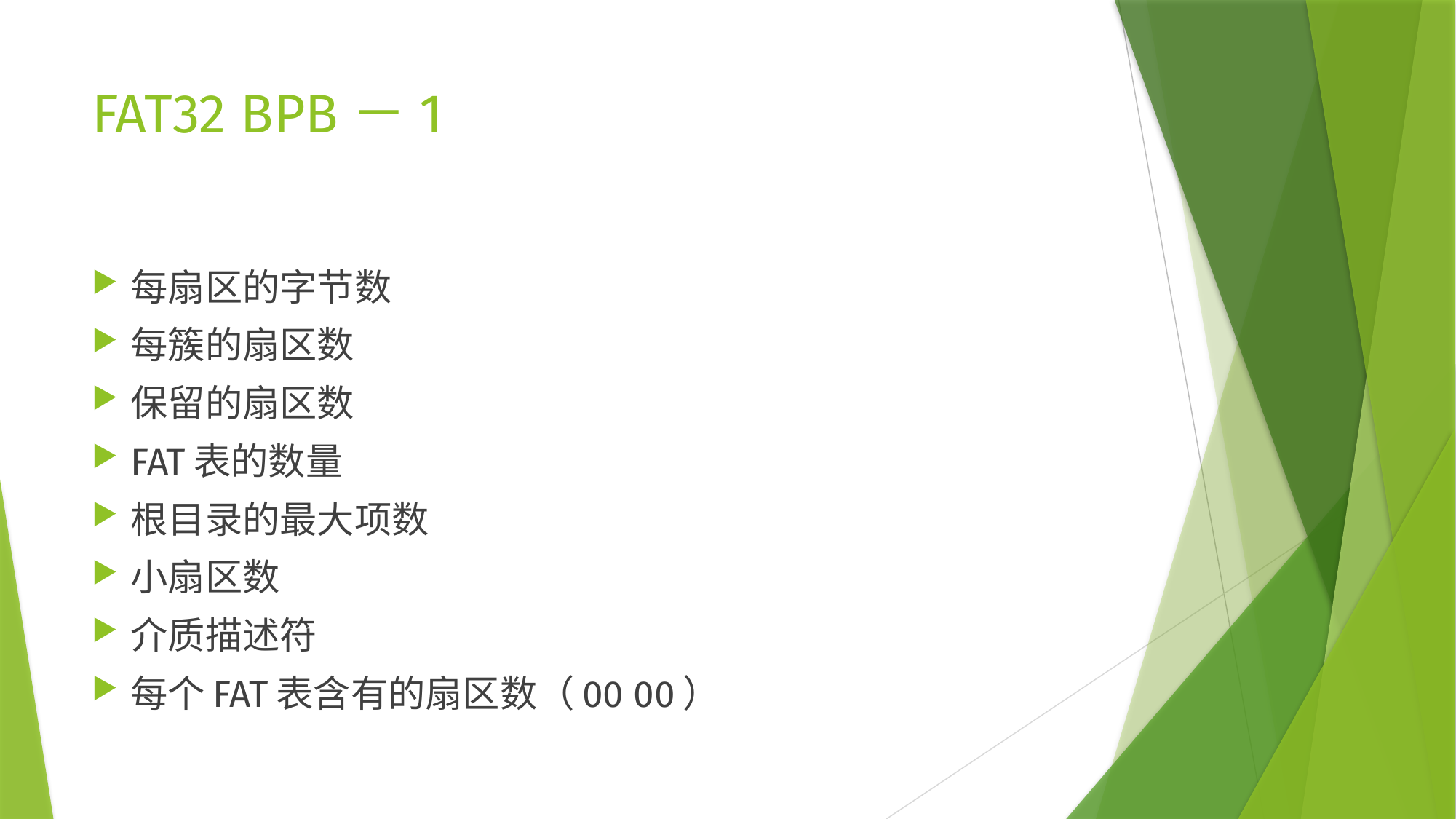

# FAT32 BPB－1
每扇区的字节数
每簇的扇区数
保留的扇区数
FAT表的数量
根目录的最大项数
小扇区数
介质描述符
每个FAT表含有的扇区数（00 00）